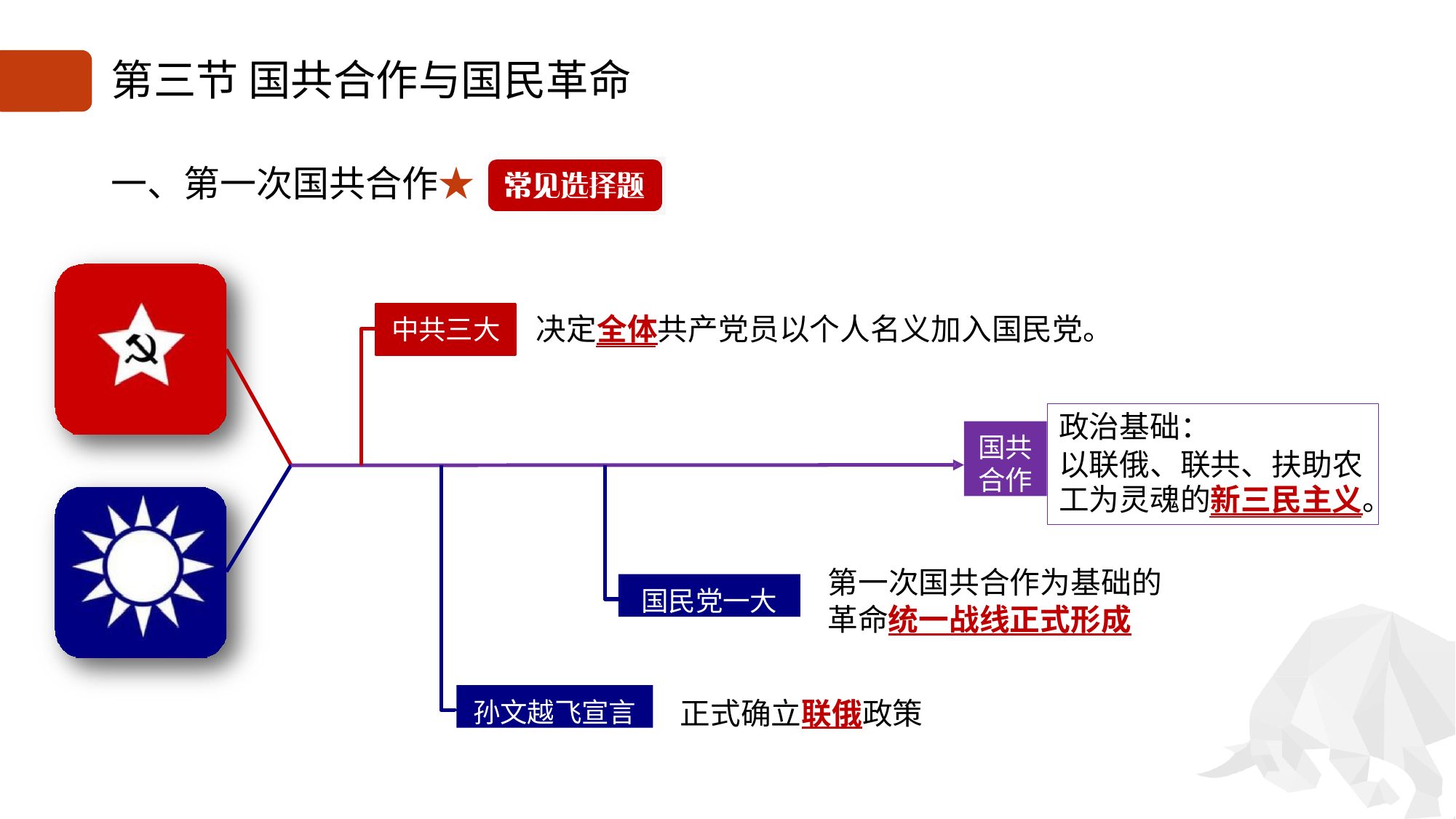

# 第三节 国共合作与国民革命

一、第一次国共合作★

决定全体共产党员以个人名义加入国民党。
中共三大

政治基础：
以联俄、联共、扶助农
国共 合作

工为灵魂的新三民主义。

第一次国共合作为基础的革命统一战线正式形成
国民党一大
孙文越飞宣言
正式确立联俄政策